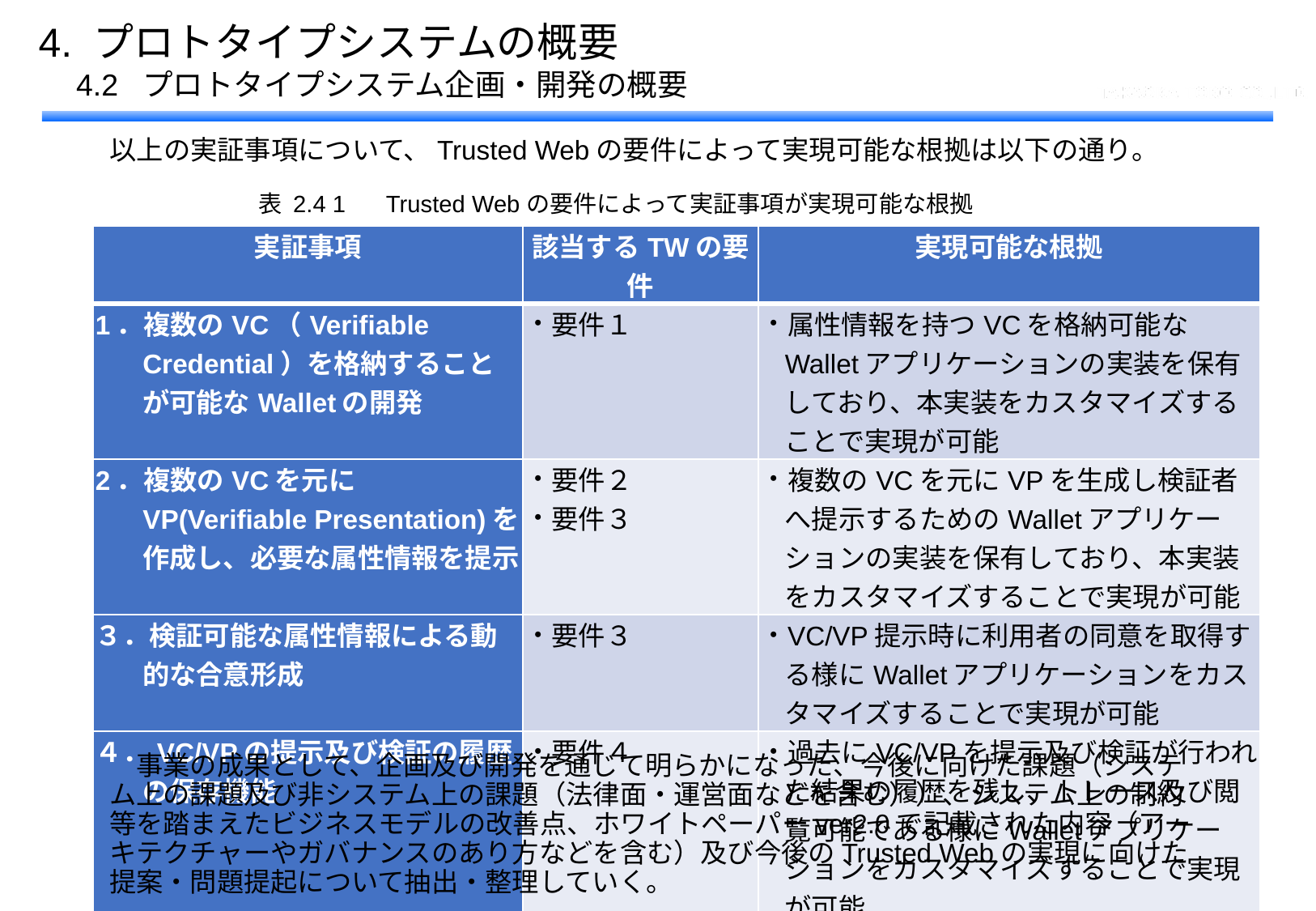

4. プロトタイプシステムの概要
　4.2  プロトタイプシステム企画・開発の概要
以上の実証事項について、Trusted Webの要件によって実現可能な根拠は以下の通り。
表 2.4 1　 Trusted Webの要件によって実証事項が実現可能な根拠
| 実証事項 | 該当するTWの要件 | 実現可能な根拠 |
| --- | --- | --- |
| 1．複数のVC（Verifiable Credential）を格納することが可能なWalletの開発 | 要件１ | 属性情報を持つVCを格納可能なWalletアプリケーションの実装を保有しており、本実装をカスタマイズすることで実現が可能 |
| 2．複数のVCを元にVP(Verifiable Presentation)を作成し、必要な属性情報を提示 | 要件２ 要件３ | 複数のVCを元にVPを生成し検証者へ提示するためのWalletアプリケーションの実装を保有しており、本実装をカスタマイズすることで実現が可能 |
| ３．検証可能な属性情報による動的な合意形成 | 要件３ | VC/VP提示時に利用者の同意を取得する様にWalletアプリケーションをカスタマイズすることで実現が可能 |
| ４．VC/VPの提示及び検証の履歴の保存機能 | 要件４ | 過去にVC/VPを提示及び検証が行われた結果の履歴を残し、トレース及び閲覧可能である様にWalletアプリケーションをカスタマイズすることで実現が可能 |
　事業の成果として、企画及び開発を通じて明らかになった、今後に向けた課題（システム上の課題及び非システム上の課題（法律面・運営面などを含む））、システム上の制約等を踏まえたビジネスモデルの改善点、ホワイトペーパーver2.0で記載された内容（アーキテクチャーやガバナンスのあり方などを含む）及び今後のTrusted Webの実現に向けた提案・問題提起について抽出・整理していく。
11